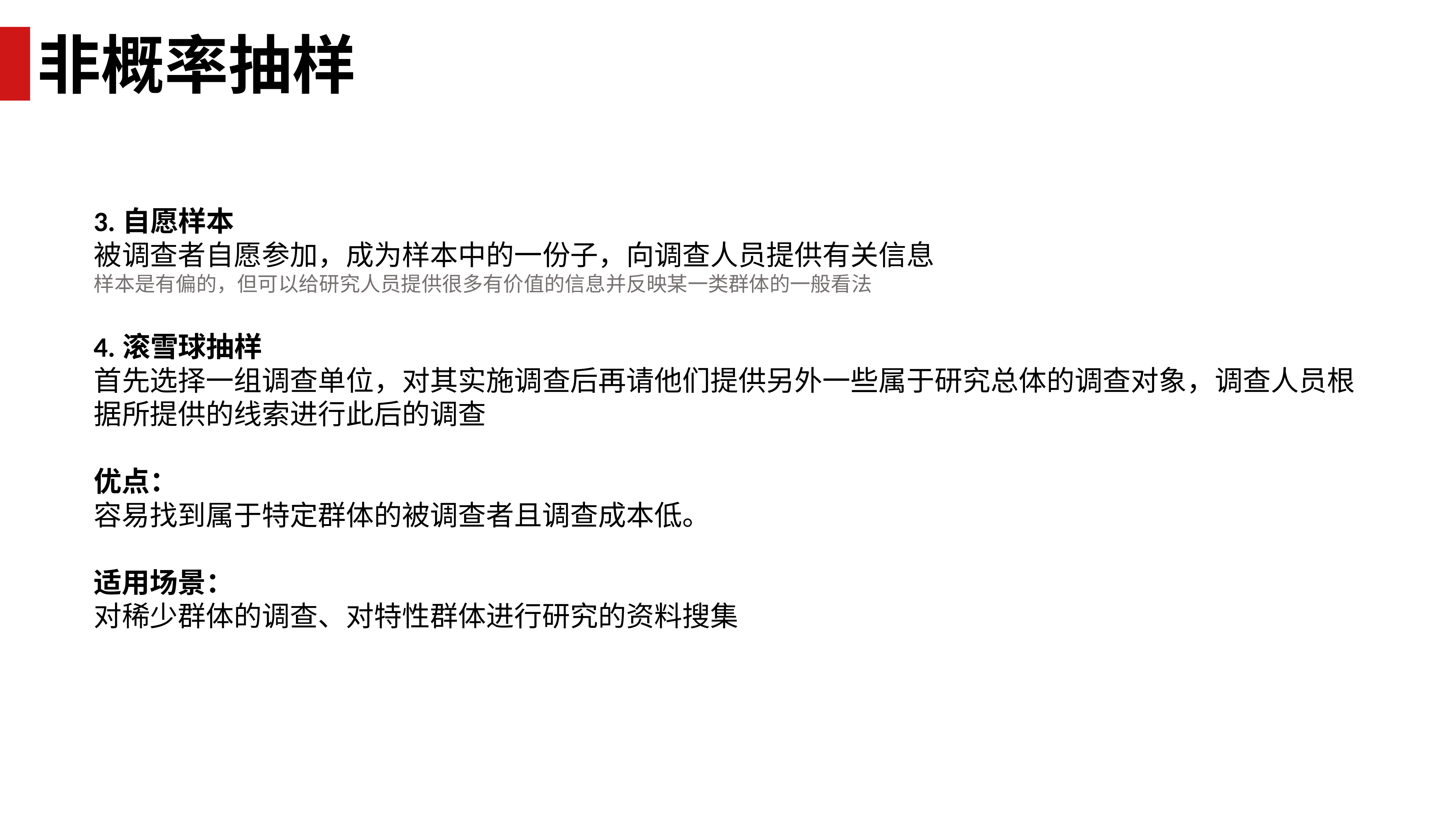

非概率抽样

3.自愿样本
被调查者自愿参加，成为样本中的一份子，向调查人员提供有关信息
样本是有偏的，但可以给研究人员提供很多有价值的信息并反映某一类群体的一般看法

4.滚雪球抽样
首先选择一组调查单位，对其实施调查后再请他们提供另外一些属于研究总体的调查对象，调查人员根据所提供的线索进行此后的调查

优点：
容易找到属于特定群体的被调查者且调查成本低。

适用场景：
对稀少群体的调查、对特性群体进行研究的资料搜集
35